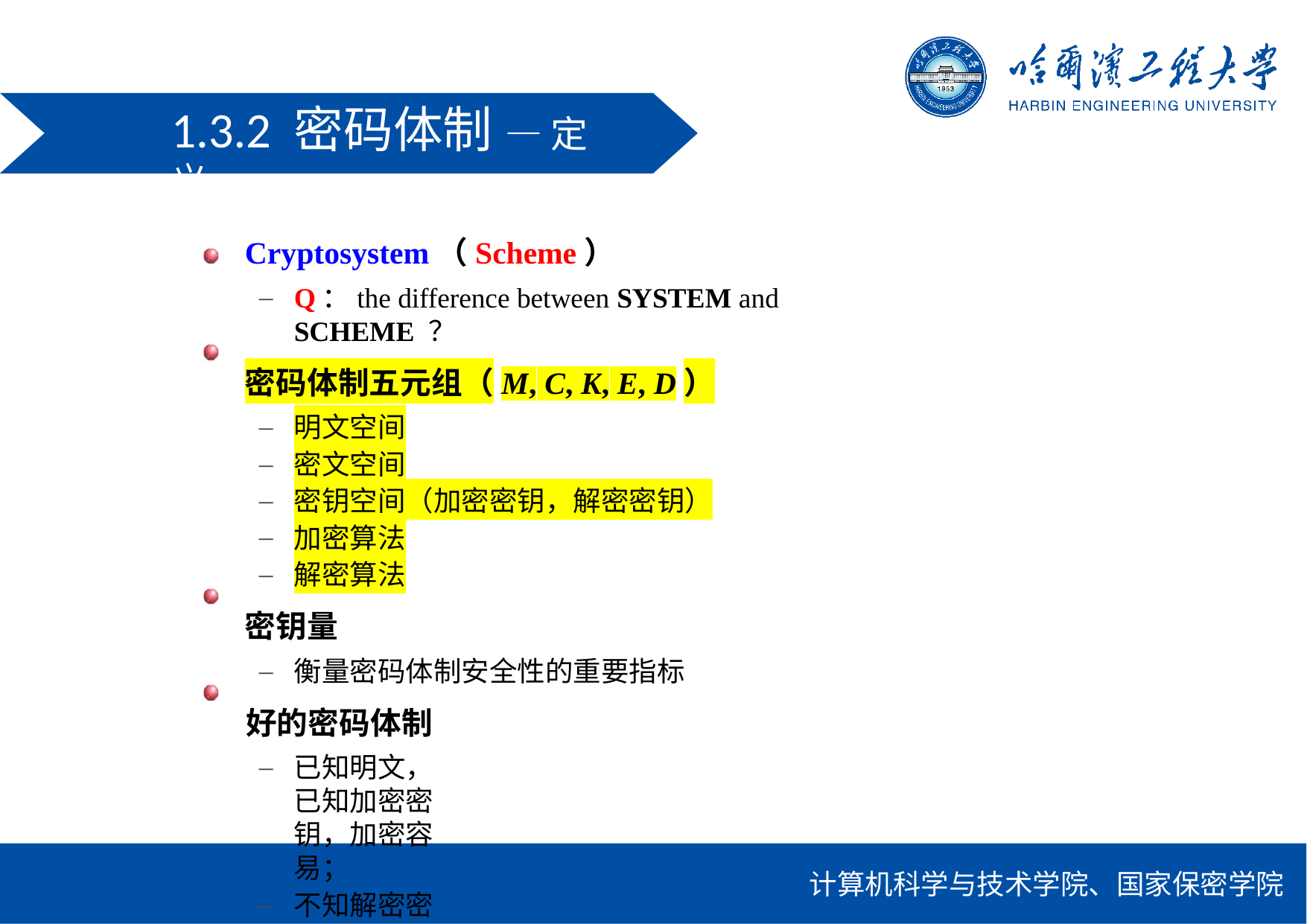

1.3.2 密码体制— 定义
Cryptosystem（Scheme）
Q：the difference between SYSTEM and SCHEME ？
密码体制五元组（M, C, K, E, D）
明文空间
密文空间
密钥空间（加密密钥，解密密钥）
加密算法
解密算法
密钥量
衡量密码体制安全性的重要指标
好的密码体制
已知明文，已知加密密钥，加密容易；
不知解密密钥，解密困难。